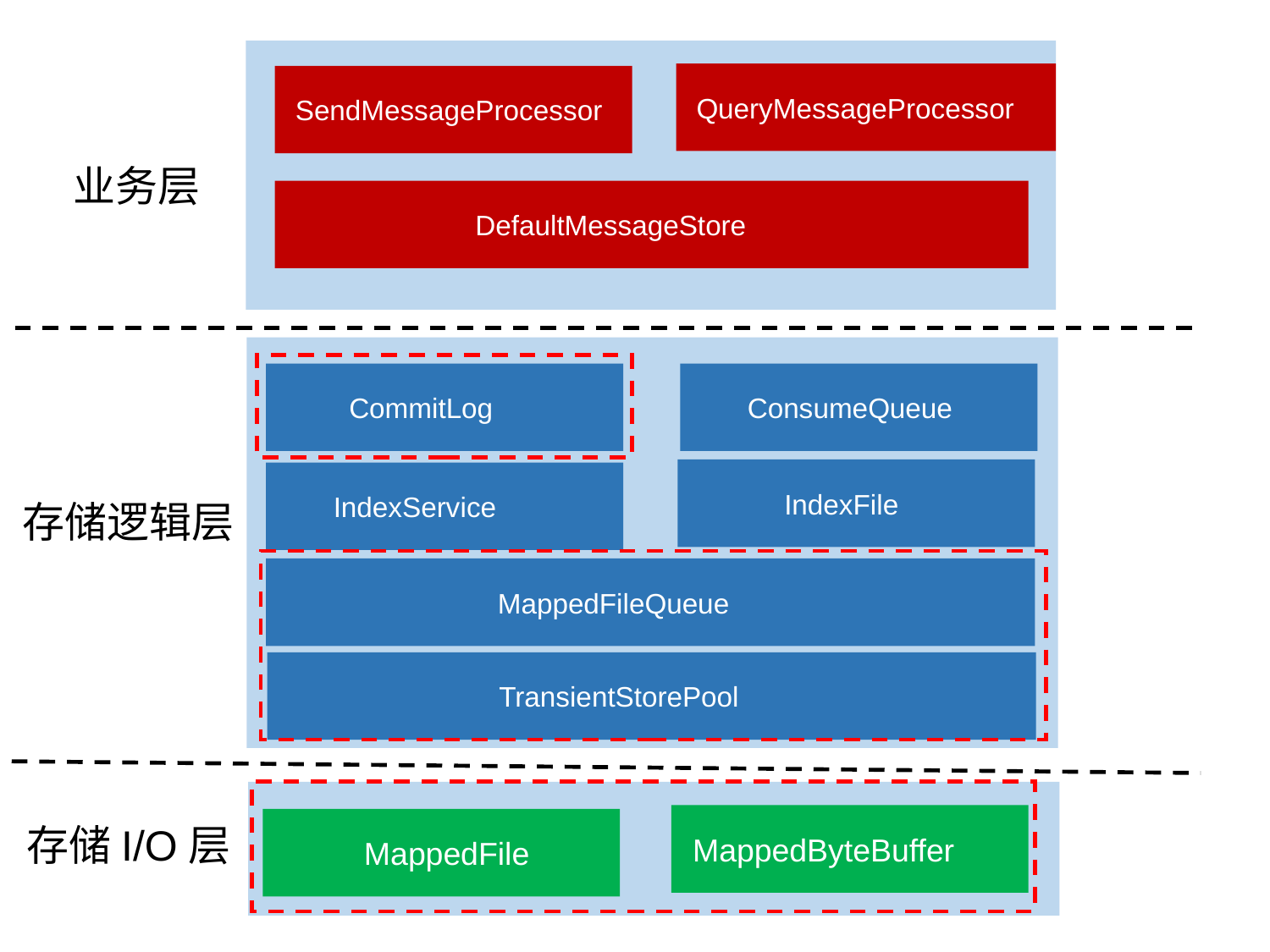

QueryMessageProcessor
 SendMessageProcessor
业务层
                        DefaultMessageStore

         CommitLog
       ConsumeQueue
            IndexFile
       IndexService
存储逻辑层

                            MappedFileQueue
                            TransientStorePool

 MappedByteBuffer
          MappedFile
存储I/O层
7